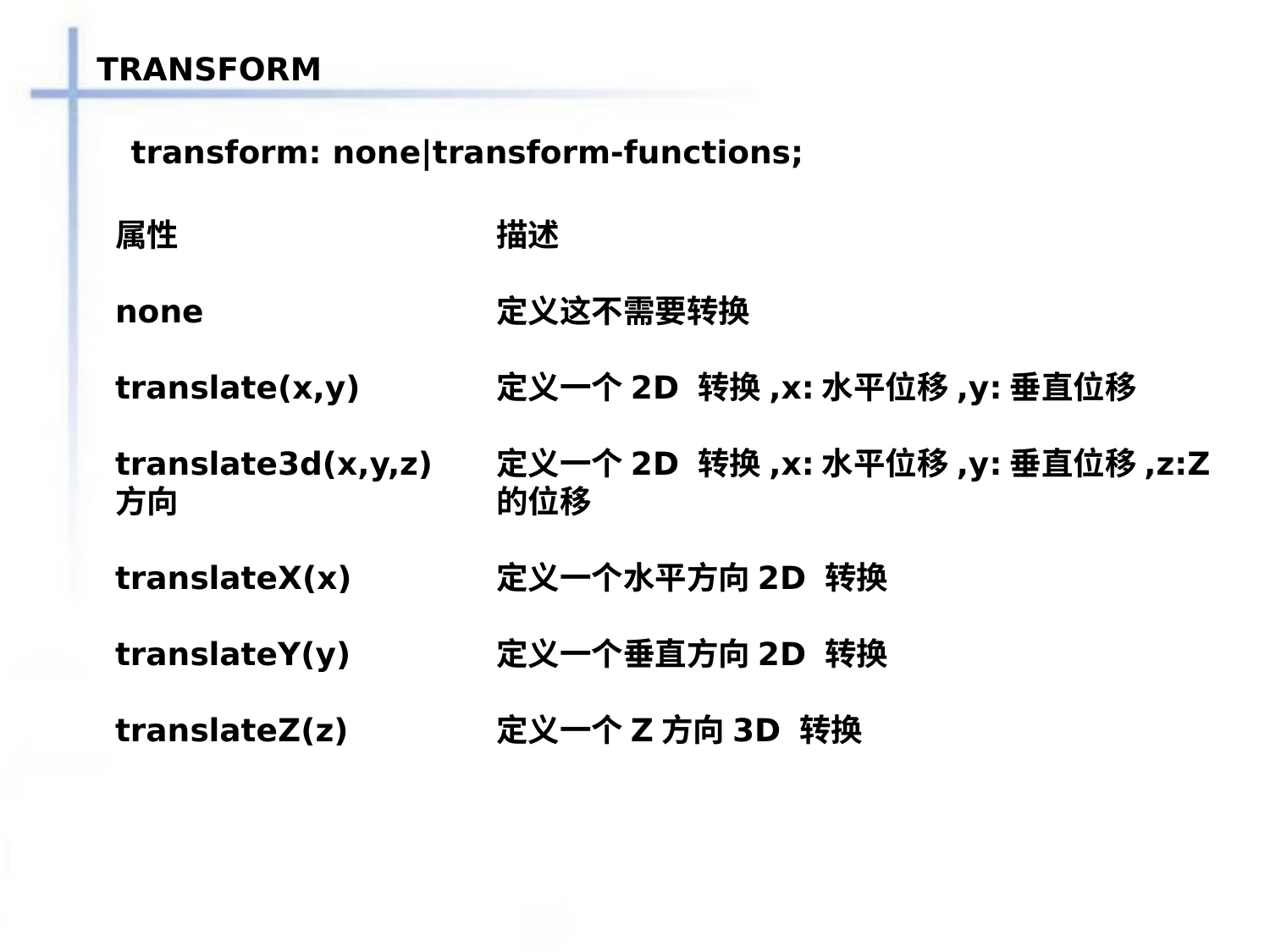

TRANSFORM
transform: none|transform-functions;
属性			描述

none			定义这不需要转换

translate(x,y)		定义一个2D 转换,x:水平位移,y:垂直位移

translate3d(x,y,z)	定义一个2D 转换,x:水平位移,y:垂直位移,z:Z方向			的位移

translateX(x)		定义一个水平方向2D 转换

translateY(y)		定义一个垂直方向2D 转换

translateZ(z)		定义一个Z方向3D 转换